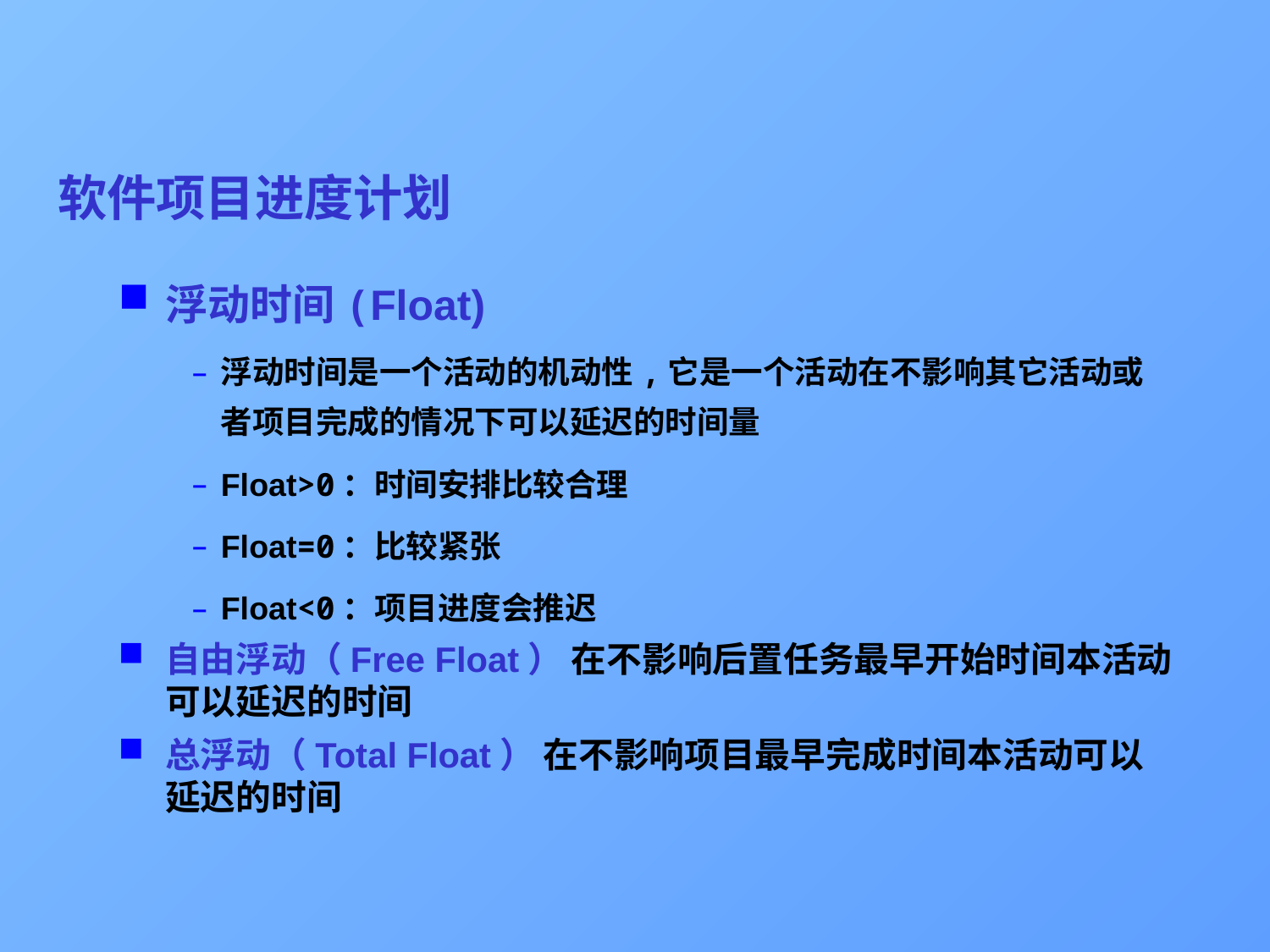

# 软件项目进度计划
浮动时间(Float)
浮动时间是一个活动的机动性,它是一个活动在不影响其它活动或者项目完成的情况下可以延迟的时间量
Float>0：时间安排比较合理
Float=0：比较紧张
Float<0：项目进度会推迟
自由浮动（Free Float） 在不影响后置任务最早开始时间本活动可以延迟的时间
总浮动（Total Float） 在不影响项目最早完成时间本活动可以延迟的时间